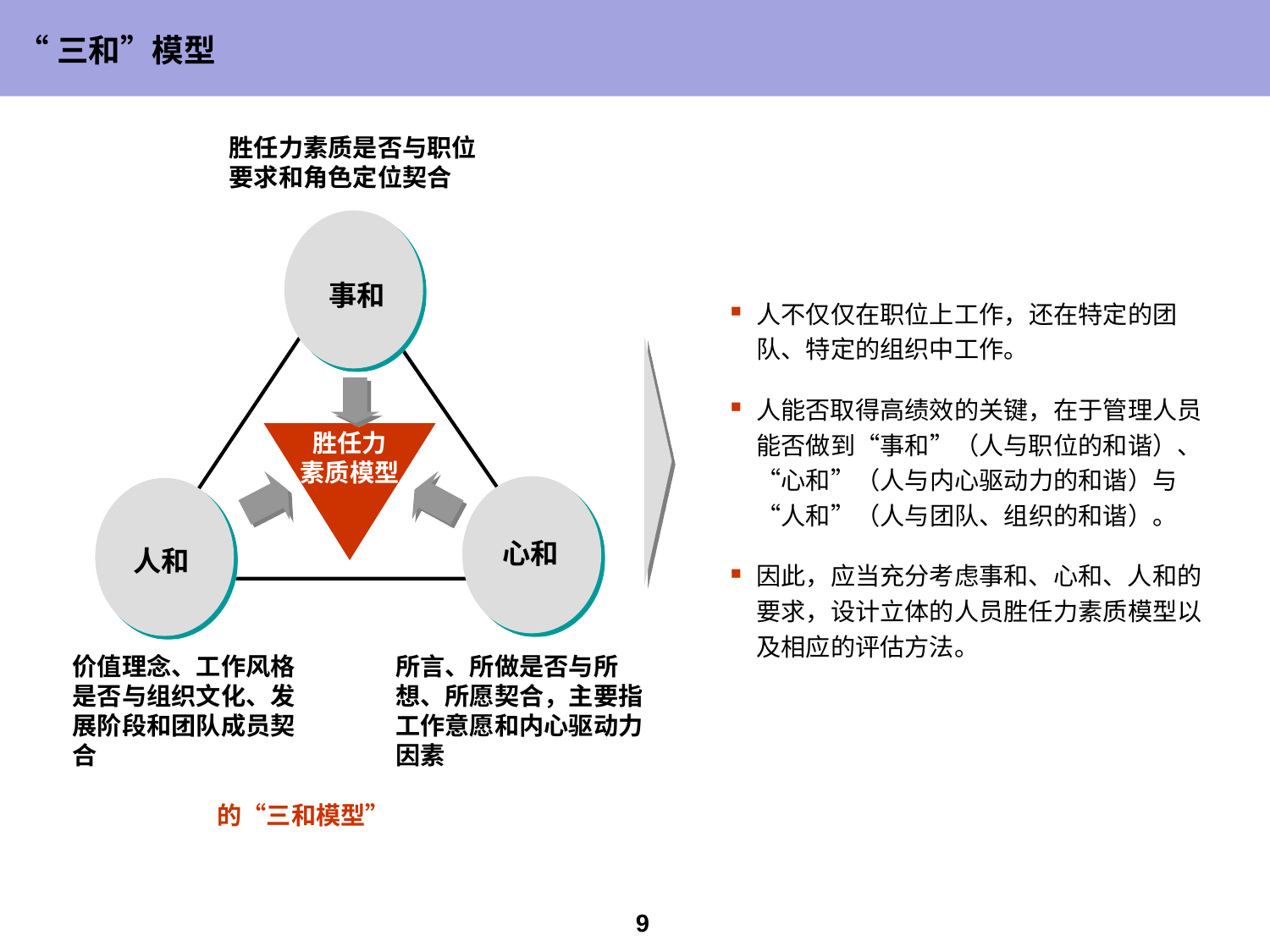

# “三和”模型
胜任力素质是否与职位要求和角色定位契合

事和
人不仅仅在职位上工作，还在特定的团队、特定的组织中工作。
人能否取得高绩效的关键，在于管理人员能否做到“事和”（人与职位的和谐）、“心和”（人与内心驱动力的和谐）与“人和”（人与团队、组织的和谐）。
因此，应当充分考虑事和、心和、人和的要求，设计立体的人员胜任力素质模型以及相应的评估方法。

胜任力
素质模型

心和
人和
价值理念、工作风格是否与组织文化、发展阶段和团队成员契合
所言、所做是否与所想、所愿契合，主要指工作意愿和内心驱动力因素
的“三和模型”